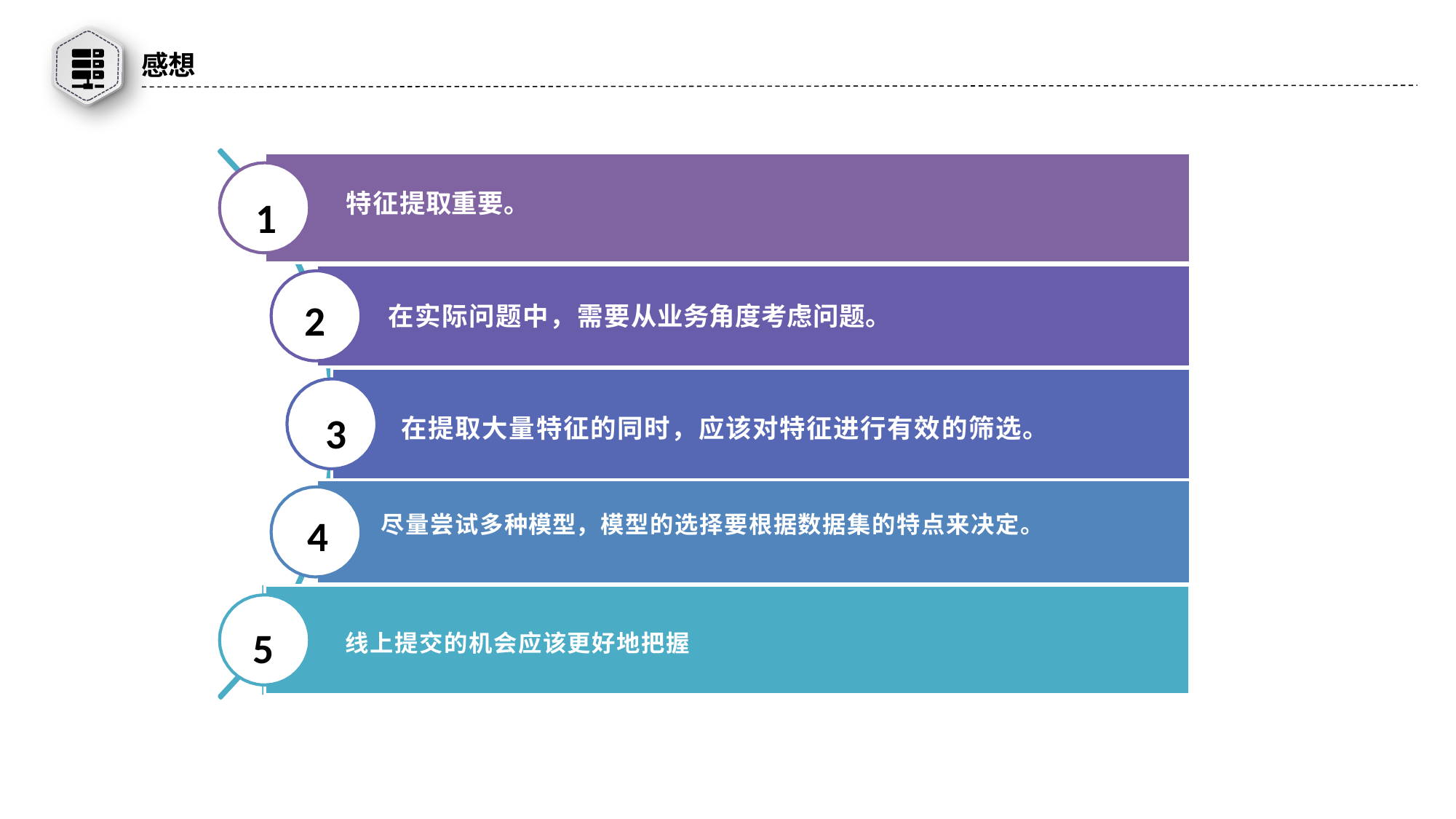

感想

特征提取重要。
1

2
在实际问题中，需要从业务角度考虑问题。

3
在提取大量特征的同时，应该对特征进行有效的筛选。

4
尽量尝试多种模型，模型的选择要根据数据集的特点来决定。

5
线上提交的机会应该更好地把握